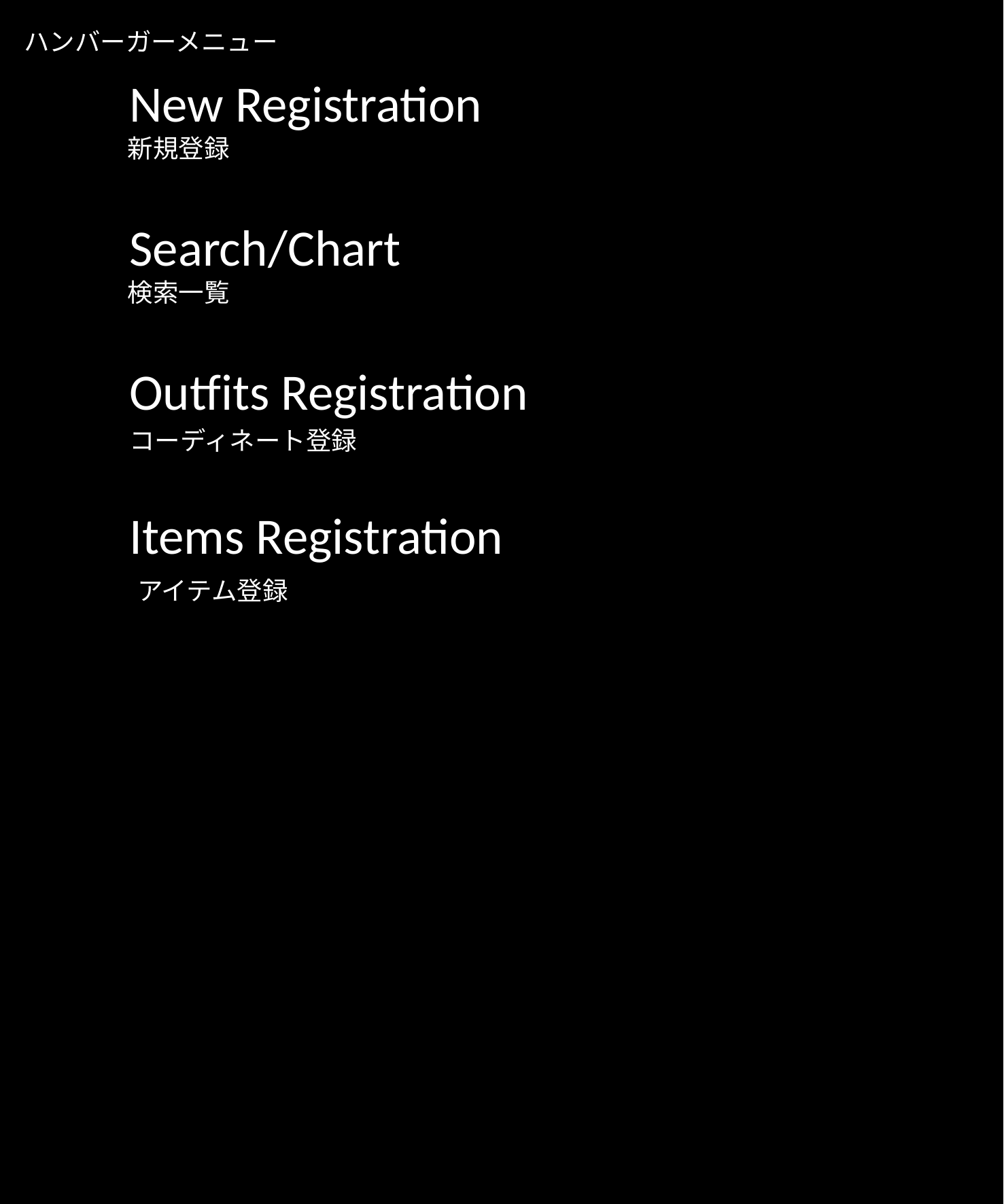

ハンバーガーメニュー
New Registration
新規登録
Search/Chart
検索一覧
Outfits Registration
コーディネート登録
Items Registration
アイテム登録